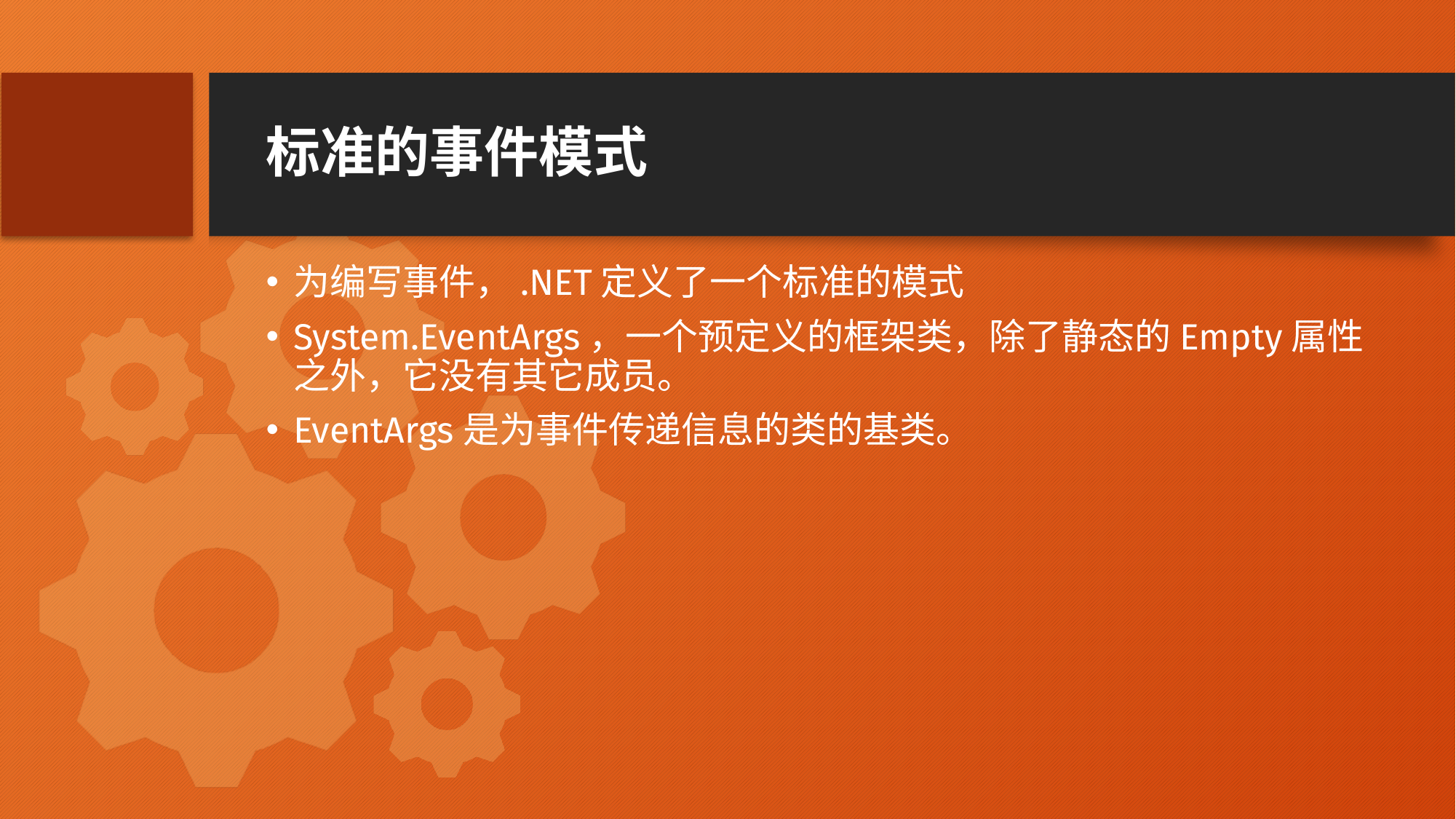

# 标准的事件模式
为编写事件，.NET定义了一个标准的模式
System.EventArgs，一个预定义的框架类，除了静态的Empty属性之外，它没有其它成员。
EventArgs是为事件传递信息的类的基类。